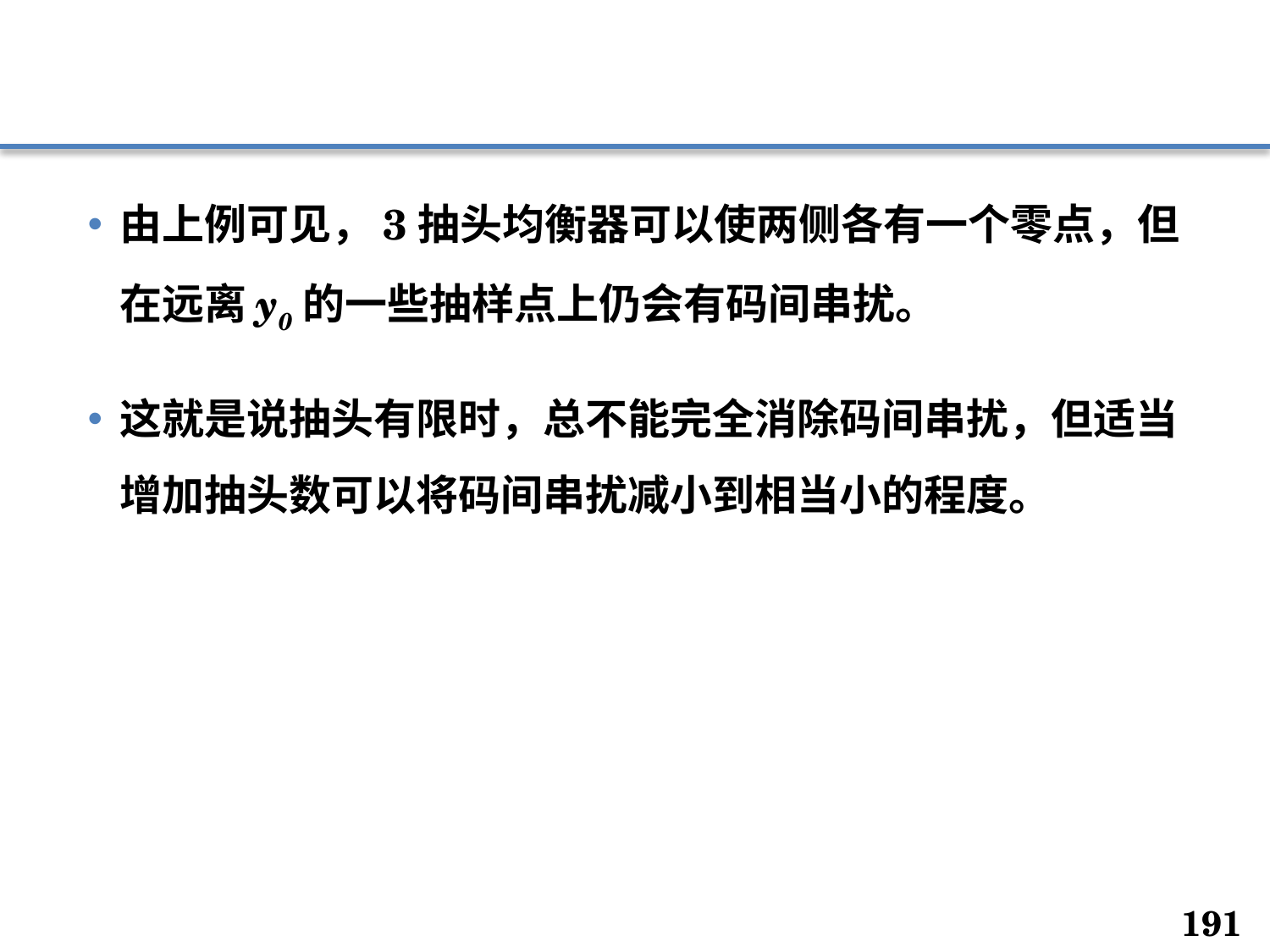

#
由上例可见，3抽头均衡器可以使两侧各有一个零点，但在远离y0的一些抽样点上仍会有码间串扰。
这就是说抽头有限时，总不能完全消除码间串扰，但适当增加抽头数可以将码间串扰减小到相当小的程度。
191